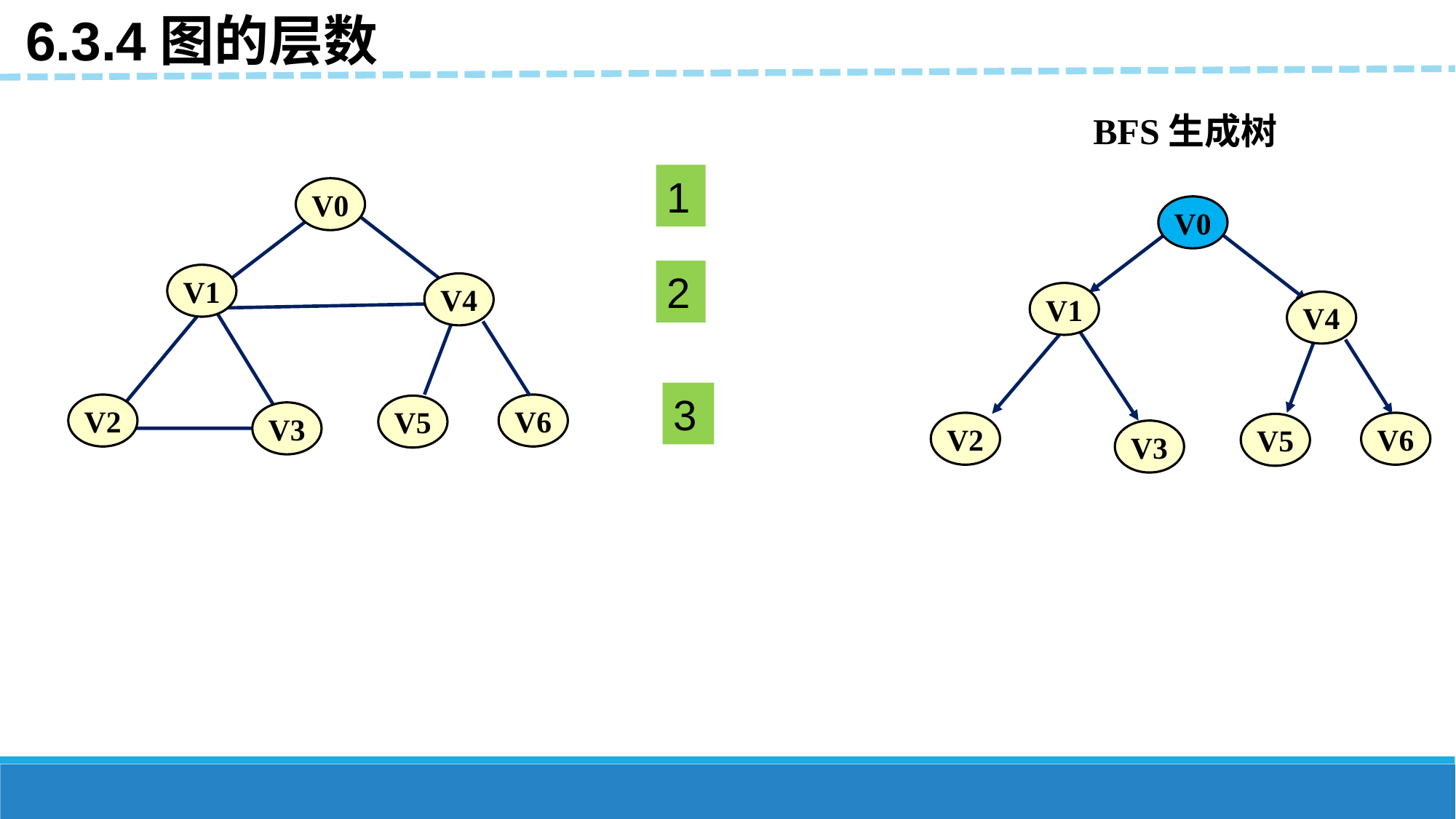

6.3.4图的层数
BFS生成树
1
V0
V0

2
V1
V4
V1
V4

3
V2
V6
V5
V3
V2
V6
V5
V3